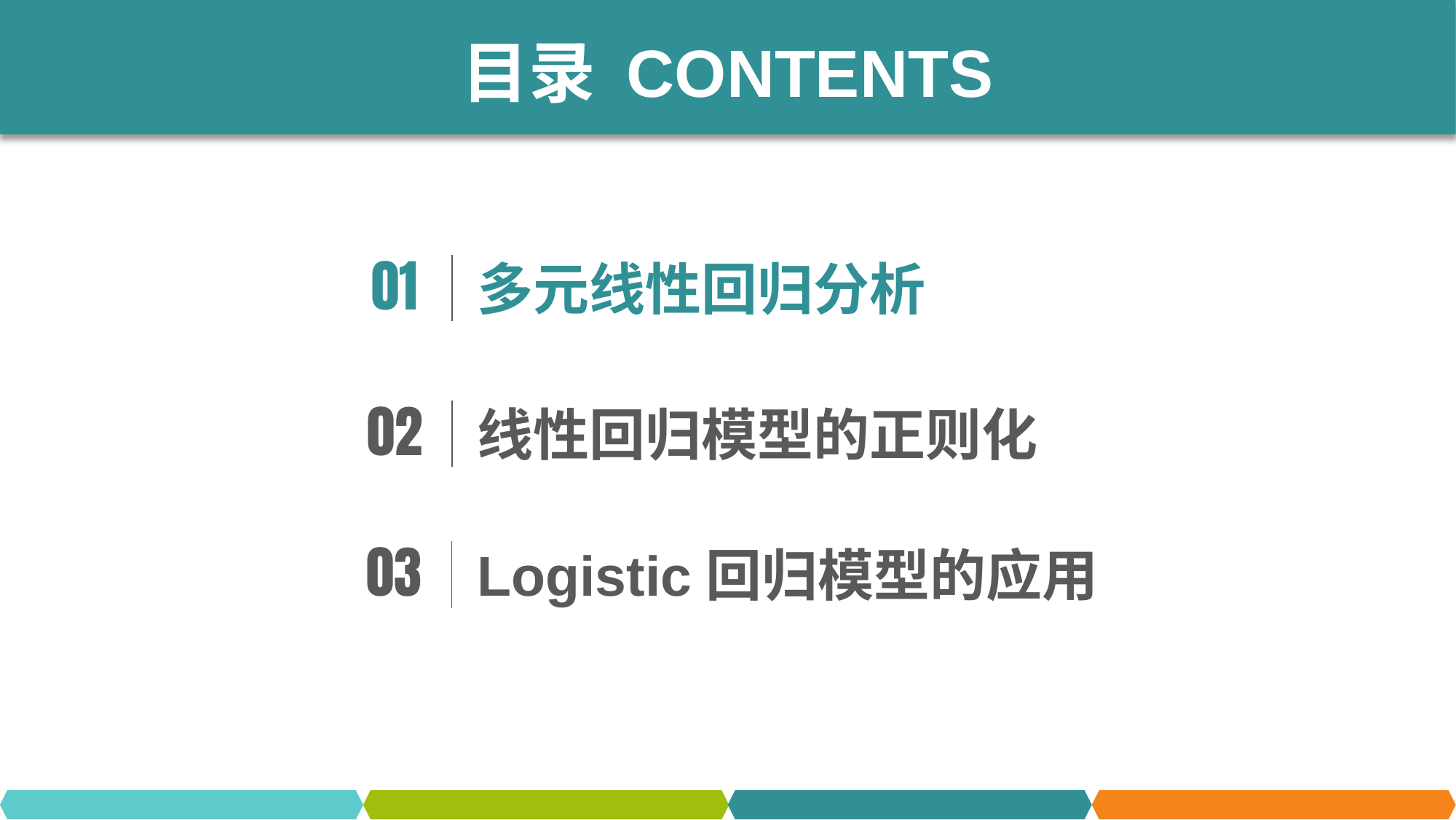

目录 CONTENTS
01
多元线性回归分析
02
线性回归模型的正则化
03
Logistic回归模型的应用